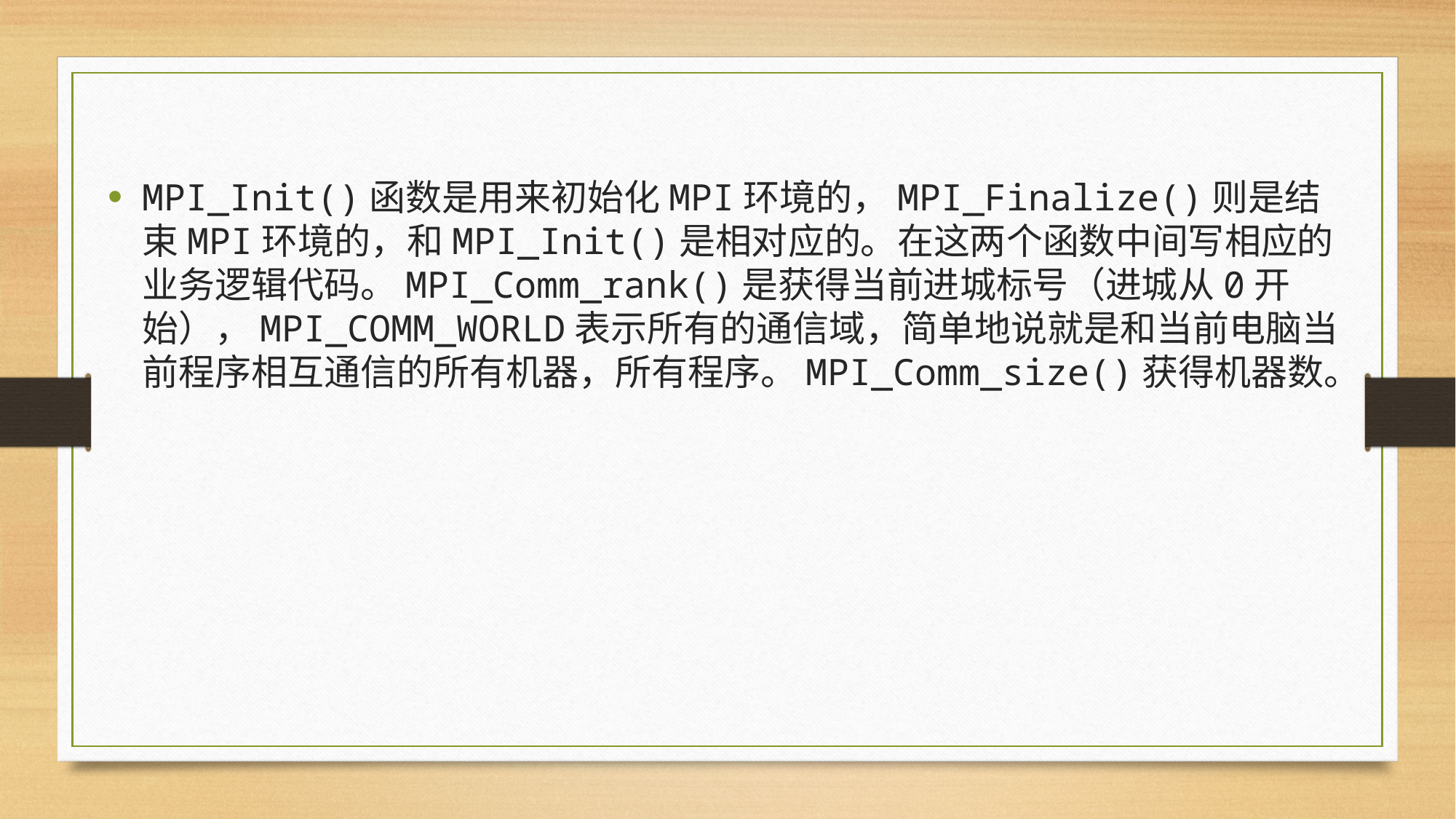

#
MPI_Init()函数是用来初始化MPI环境的，MPI_Finalize()则是结束MPI环境的，和MPI_Init()是相对应的。在这两个函数中间写相应的业务逻辑代码。MPI_Comm_rank()是获得当前进城标号（进城从0开始），MPI_COMM_WORLD表示所有的通信域，简单地说就是和当前电脑当前程序相互通信的所有机器，所有程序。MPI_Comm_size()获得机器数。